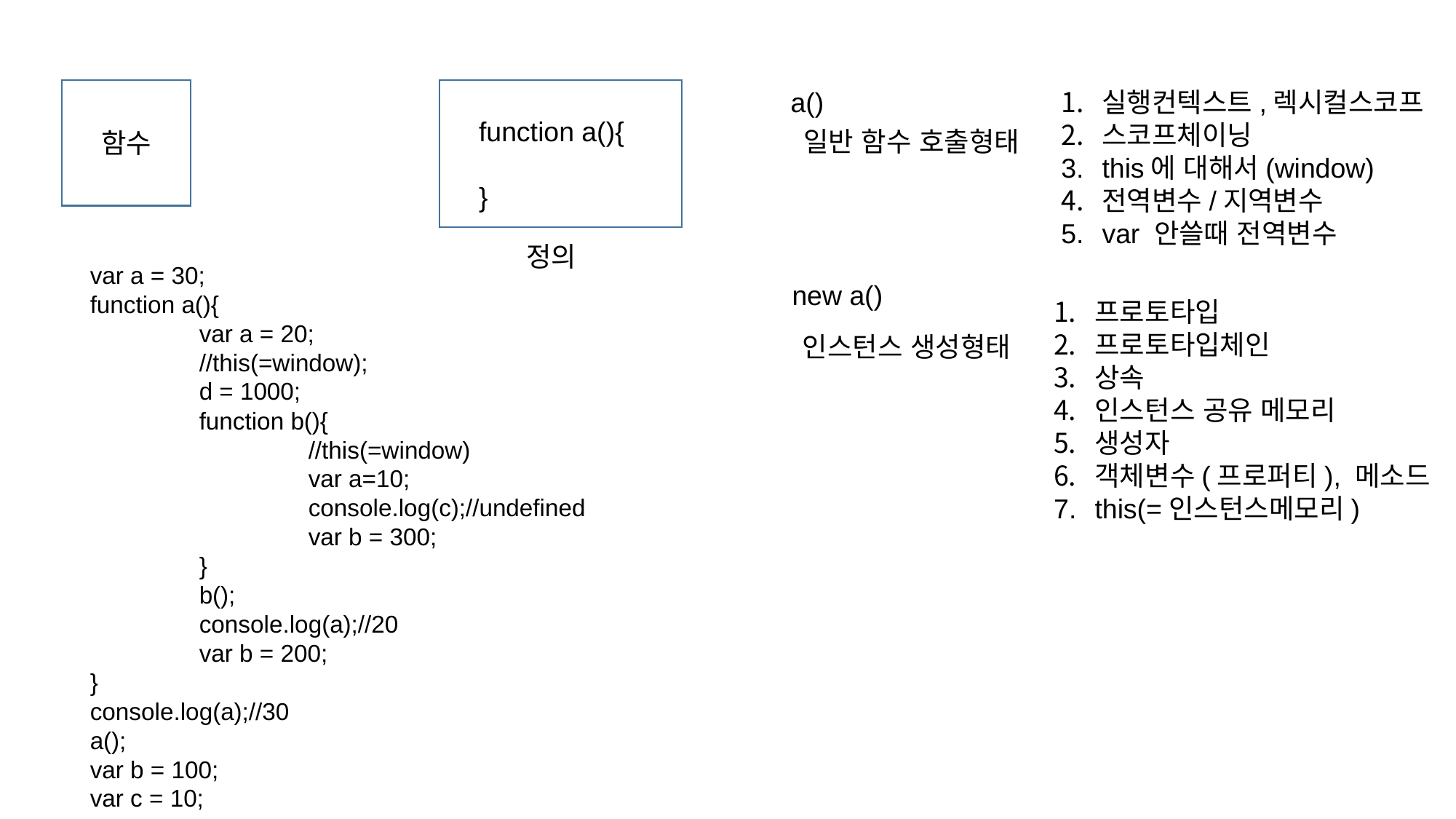

a()
실행컨텍스트,렉시컬스코프
스코프체이닝
this에 대해서(window)
전역변수/지역변수
var 안쓸때 전역변수
function a(){

}
일반 함수 호출형태
함수
정의
var a = 30;
function a(){
	var a = 20;
	//this(=window);
	d = 1000;
	function b(){
		//this(=window)
		var a=10;
		console.log(c);//undefined
		var b = 300;
	}
	b();
	console.log(a);//20
	var b = 200;
}
console.log(a);//30
a();
var b = 100;
var c = 10;
new a()
프로토타입
프로토타입체인
상속
인스턴스 공유 메모리
생성자
객체변수(프로퍼티), 메소드
this(=인스턴스메모리)
인스턴스 생성형태